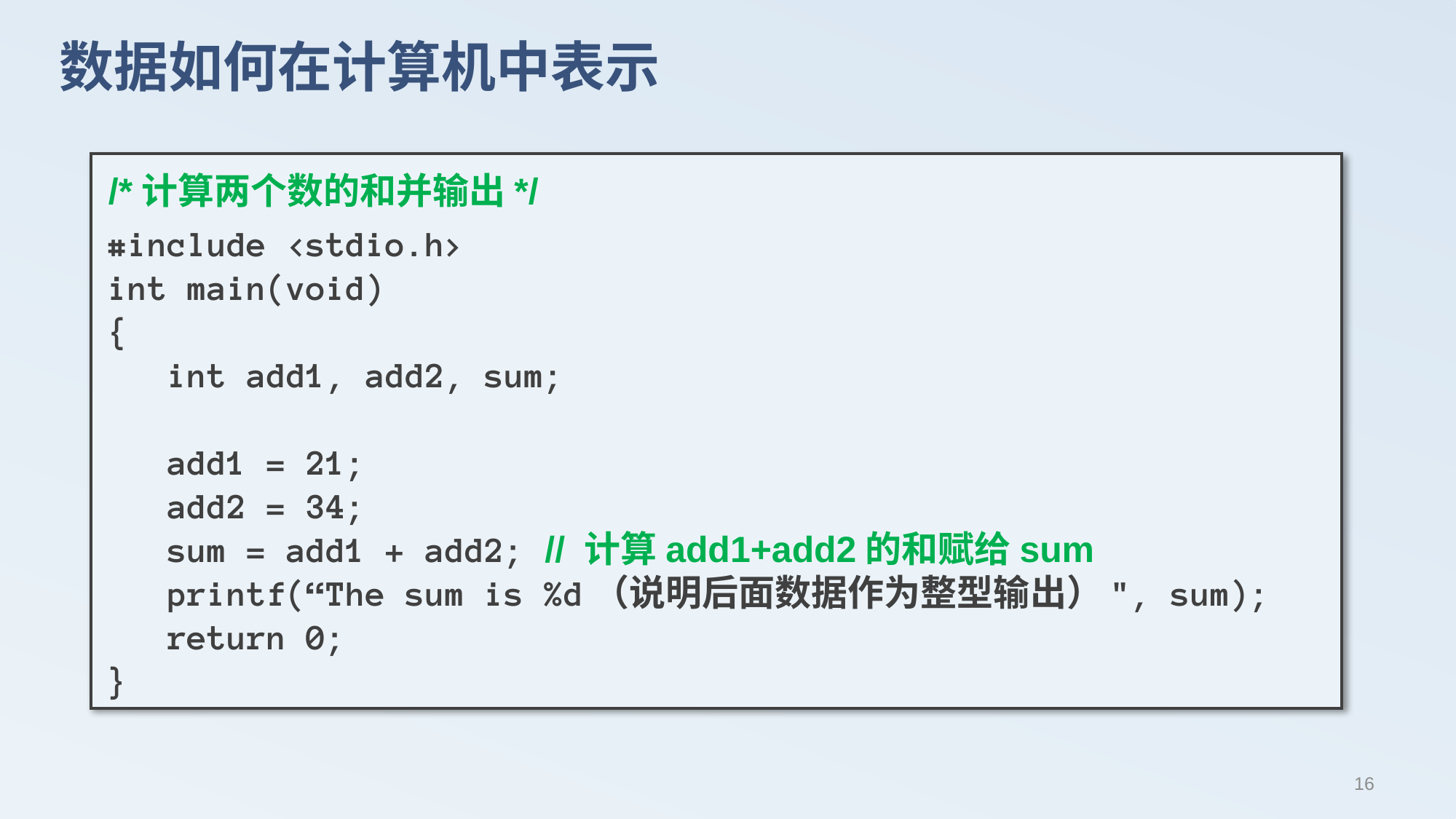

# 数据如何在计算机中表示
/*计算两个数的和并输出*/
#include <stdio.h>
int main(void)
{
   int add1, add2, sum;

   add1 = 21;
   add2 = 34;
   sum = add1 + add2; // 计算add1+add2的和赋给sum
   printf(“The sum is %d（说明后面数据作为整型输出）", sum);
   return 0;
}